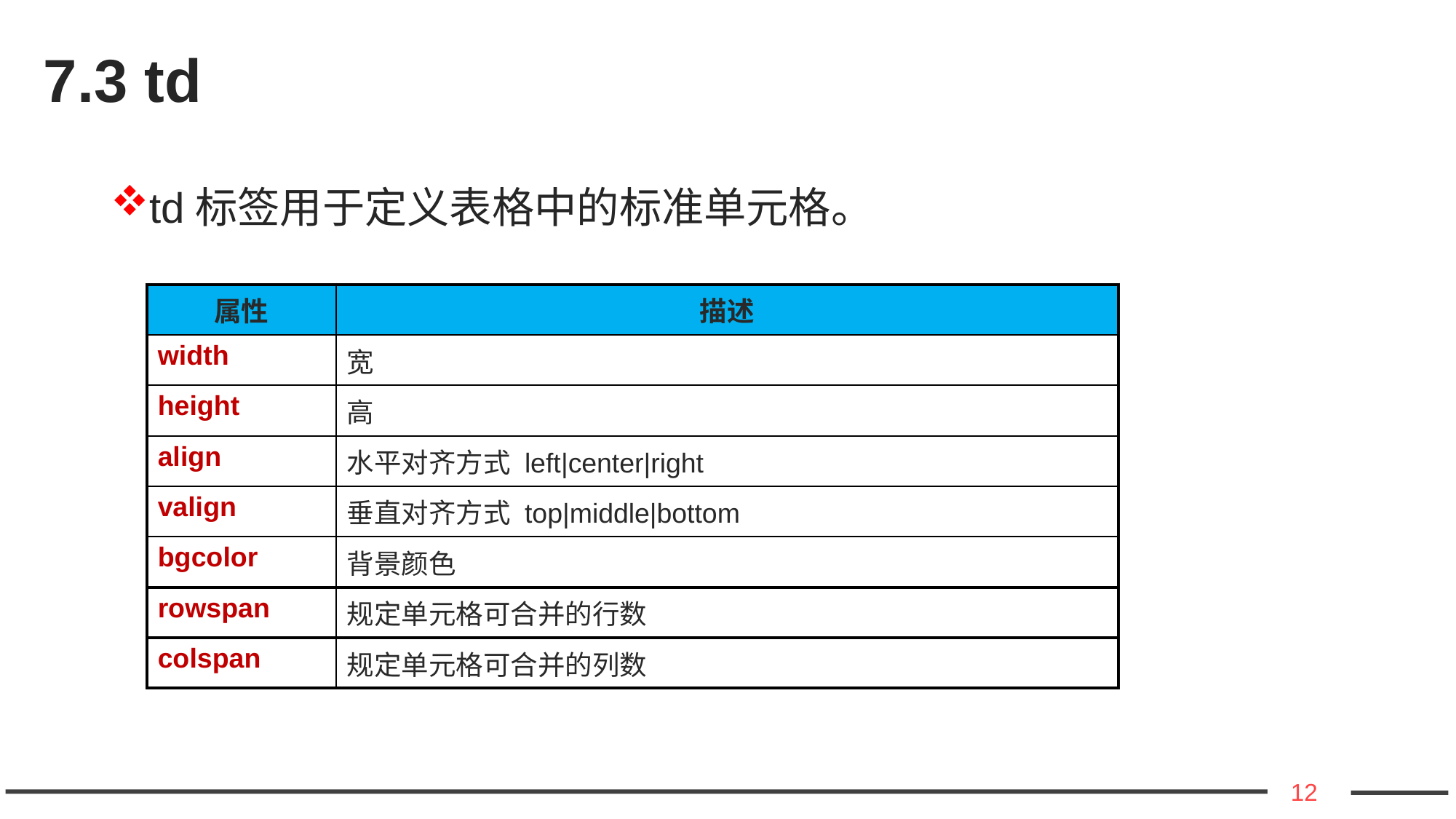

# 7.3 td
td标签用于定义表格中的标准单元格。
| 属性 | 描述 |
| --- | --- |
| width | 宽 |
| height | 高 |
| align | 水平对齐方式 left|center|right |
| valign | 垂直对齐方式 top|middle|bottom |
| bgcolor | 背景颜色 |
| rowspan | 规定单元格可合并的行数 |
| colspan | 规定单元格可合并的列数 |